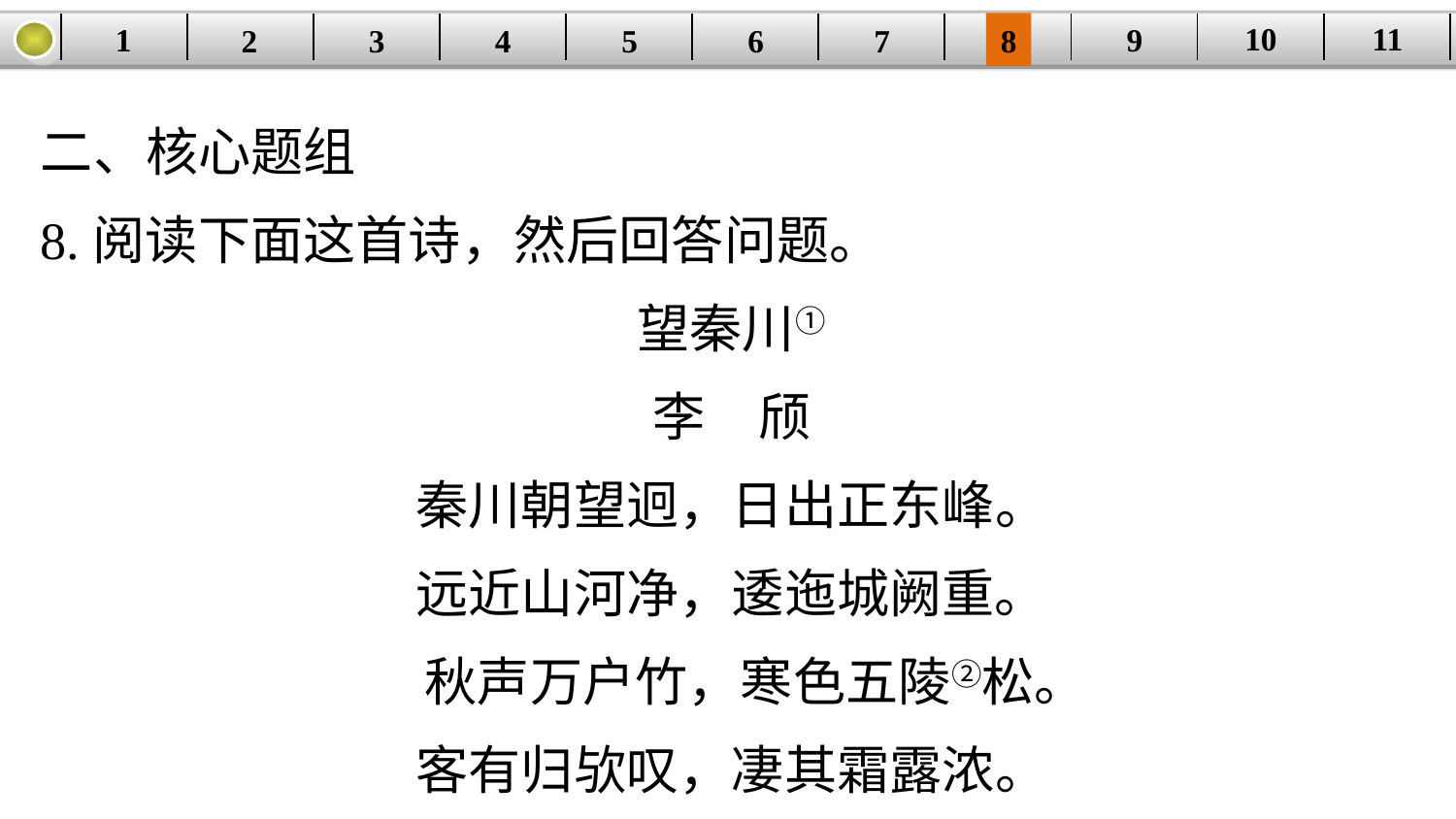

10

11
9
1
3
4
5
6
8
2
|  |  |  |  |  |  |  |  |  |  |  |
| --- | --- | --- | --- | --- | --- | --- | --- | --- | --- | --- |
7

二、核心题组
8.阅读下面这首诗，然后回答问题。
望秦川①
李　颀
秦川朝望迥，日出正东峰。
远近山河净，逶迤城阙重。
   秋声万户竹，寒色五陵②松。
客有归欤叹，凄其霜露浓。